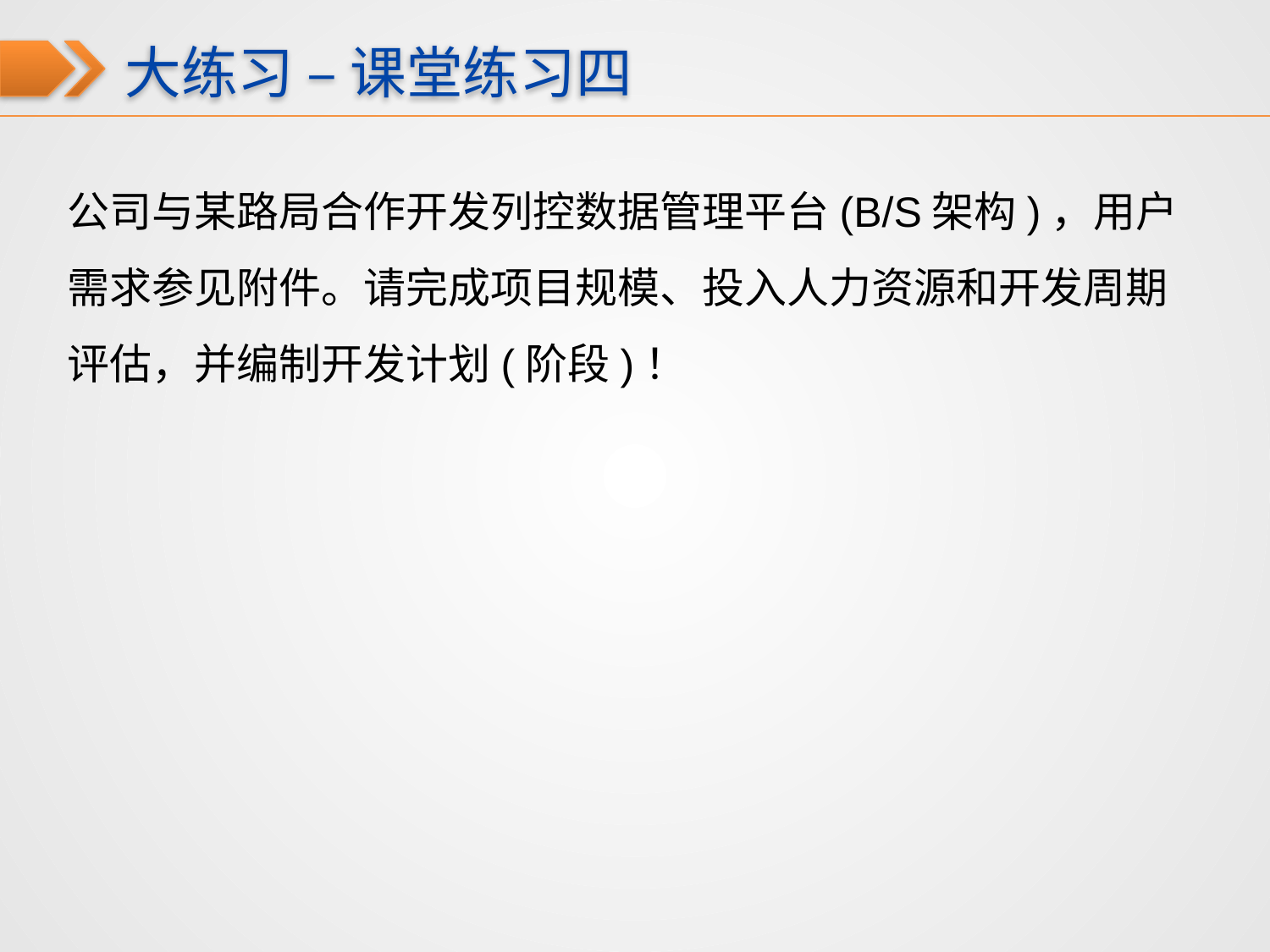

大练习 – 课堂练习四

公司与某路局合作开发列控数据管理平台(B/S架构)，用户需求参见附件。请完成项目规模、投入人力资源和开发周期评估，并编制开发计划(阶段)！